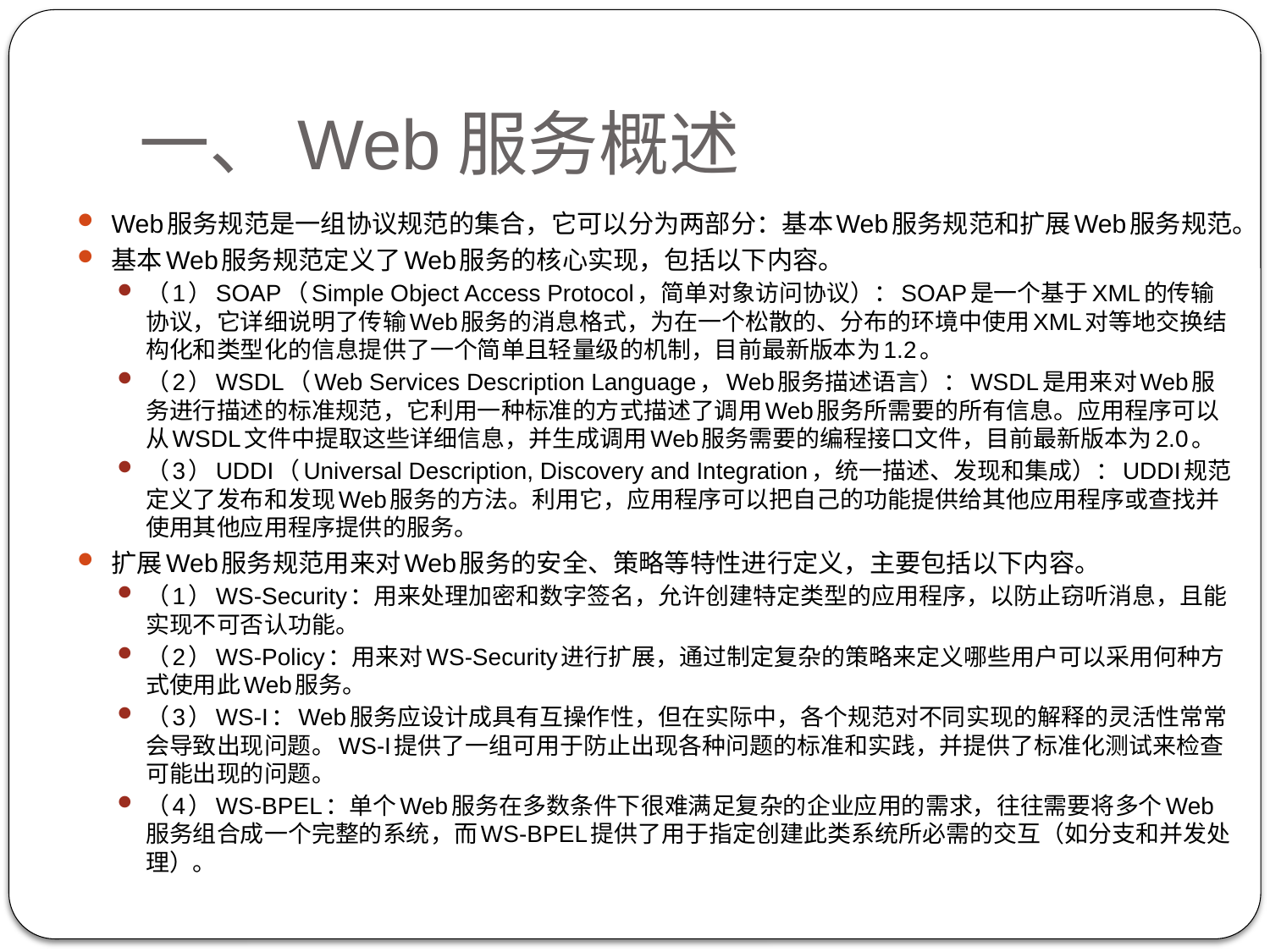

# 一、Web服务概述
Web服务规范是一组协议规范的集合，它可以分为两部分：基本Web服务规范和扩展Web服务规范。
基本Web服务规范定义了Web服务的核心实现，包括以下内容。
（1）SOAP（Simple Object Access Protocol，简单对象访问协议）：SOAP是一个基于XML的传输协议，它详细说明了传输Web服务的消息格式，为在一个松散的、分布的环境中使用XML对等地交换结构化和类型化的信息提供了一个简单且轻量级的机制，目前最新版本为1.2。
（2）WSDL（Web Services Description Language，Web服务描述语言）：WSDL是用来对Web服务进行描述的标准规范，它利用一种标准的方式描述了调用Web服务所需要的所有信息。应用程序可以从WSDL文件中提取这些详细信息，并生成调用Web服务需要的编程接口文件，目前最新版本为2.0。
（3）UDDI（Universal Description, Discovery and Integration，统一描述、发现和集成）：UDDI规范定义了发布和发现Web服务的方法。利用它，应用程序可以把自己的功能提供给其他应用程序或查找并使用其他应用程序提供的服务。
扩展Web服务规范用来对Web服务的安全、策略等特性进行定义，主要包括以下内容。
（1）WS-Security：用来处理加密和数字签名，允许创建特定类型的应用程序，以防止窃听消息，且能实现不可否认功能。
（2）WS-Policy：用来对WS-Security进行扩展，通过制定复杂的策略来定义哪些用户可以采用何种方式使用此Web服务。
（3）WS-I：Web服务应设计成具有互操作性，但在实际中，各个规范对不同实现的解释的灵活性常常会导致出现问题。WS-I提供了一组可用于防止出现各种问题的标准和实践，并提供了标准化测试来检查可能出现的问题。
（4）WS-BPEL：单个Web服务在多数条件下很难满足复杂的企业应用的需求，往往需要将多个Web服务组合成一个完整的系统，而WS-BPEL提供了用于指定创建此类系统所必需的交互（如分支和并发处理）。